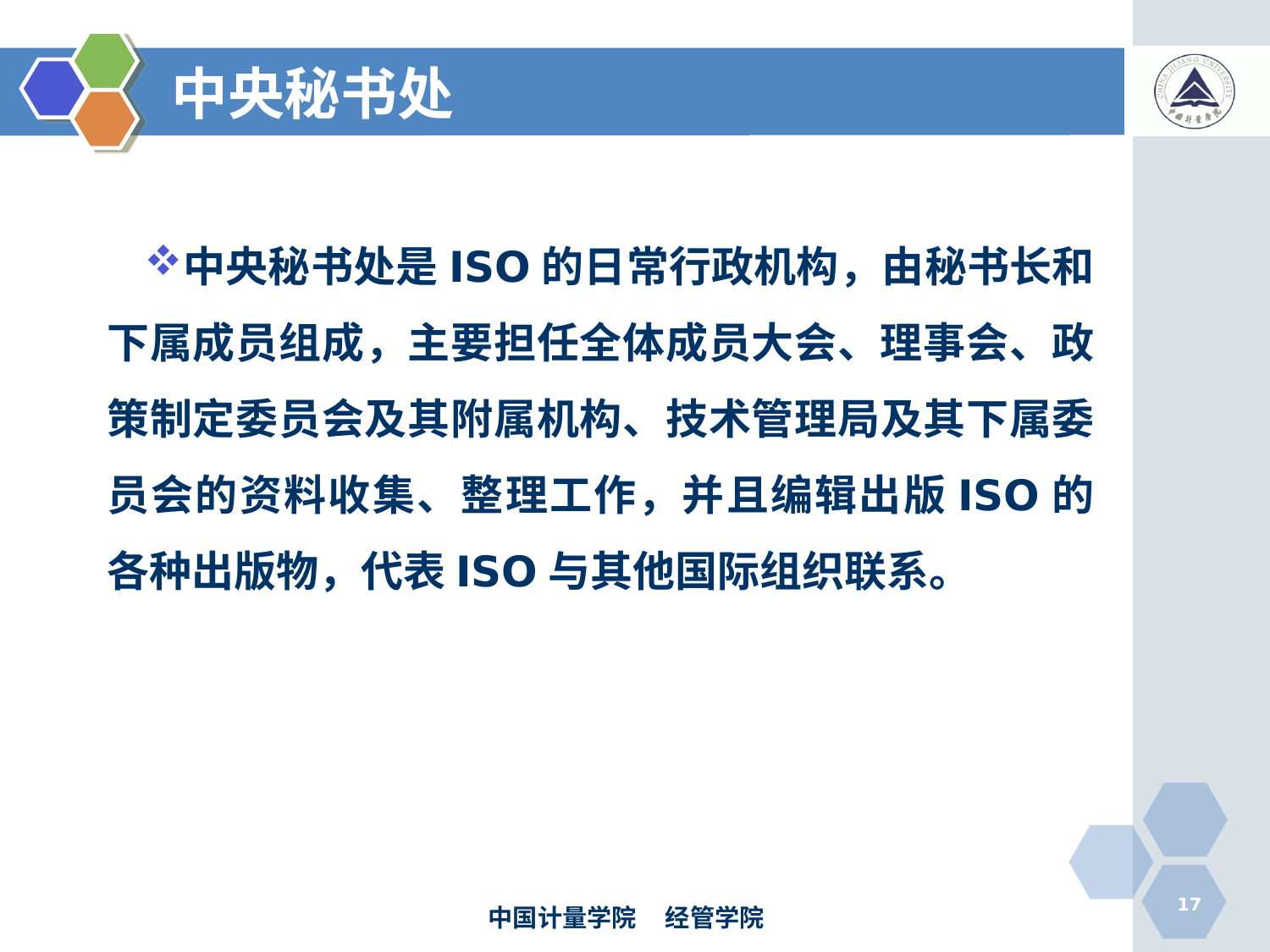

# 中央秘书处
中央秘书处是ISO的日常行政机构，由秘书长和下属成员组成，主要担任全体成员大会、理事会、政策制定委员会及其附属机构、技术管理局及其下属委员会的资料收集、整理工作，并且编辑出版ISO的各种出版物，代表ISO与其他国际组织联系。

17
中国计量学院     经管学院